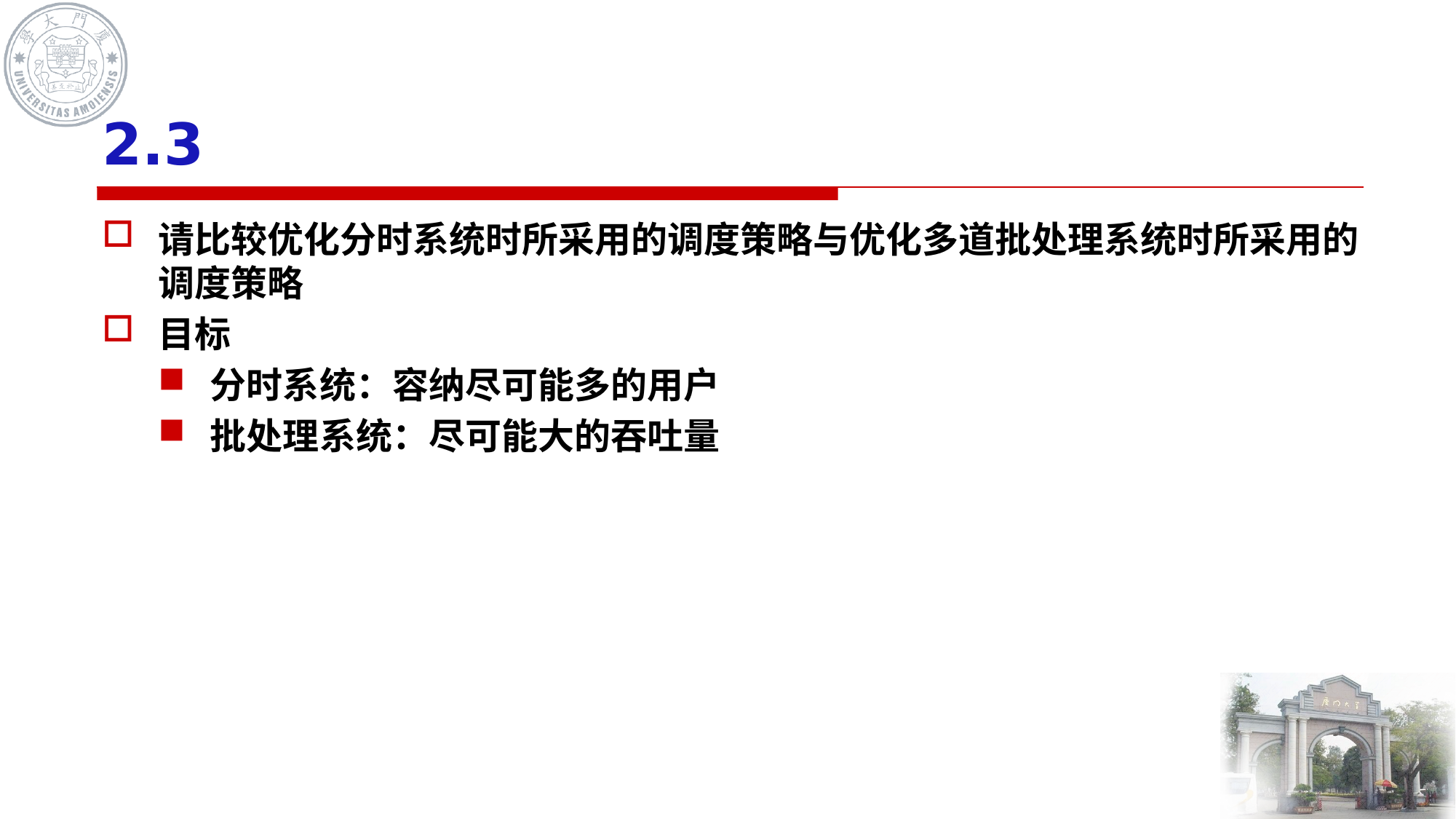

# 2.3
请比较优化分时系统时所采用的调度策略与优化多道批处理系统时所采用的调度策略
目标
分时系统：容纳尽可能多的用户
批处理系统：尽可能大的吞吐量